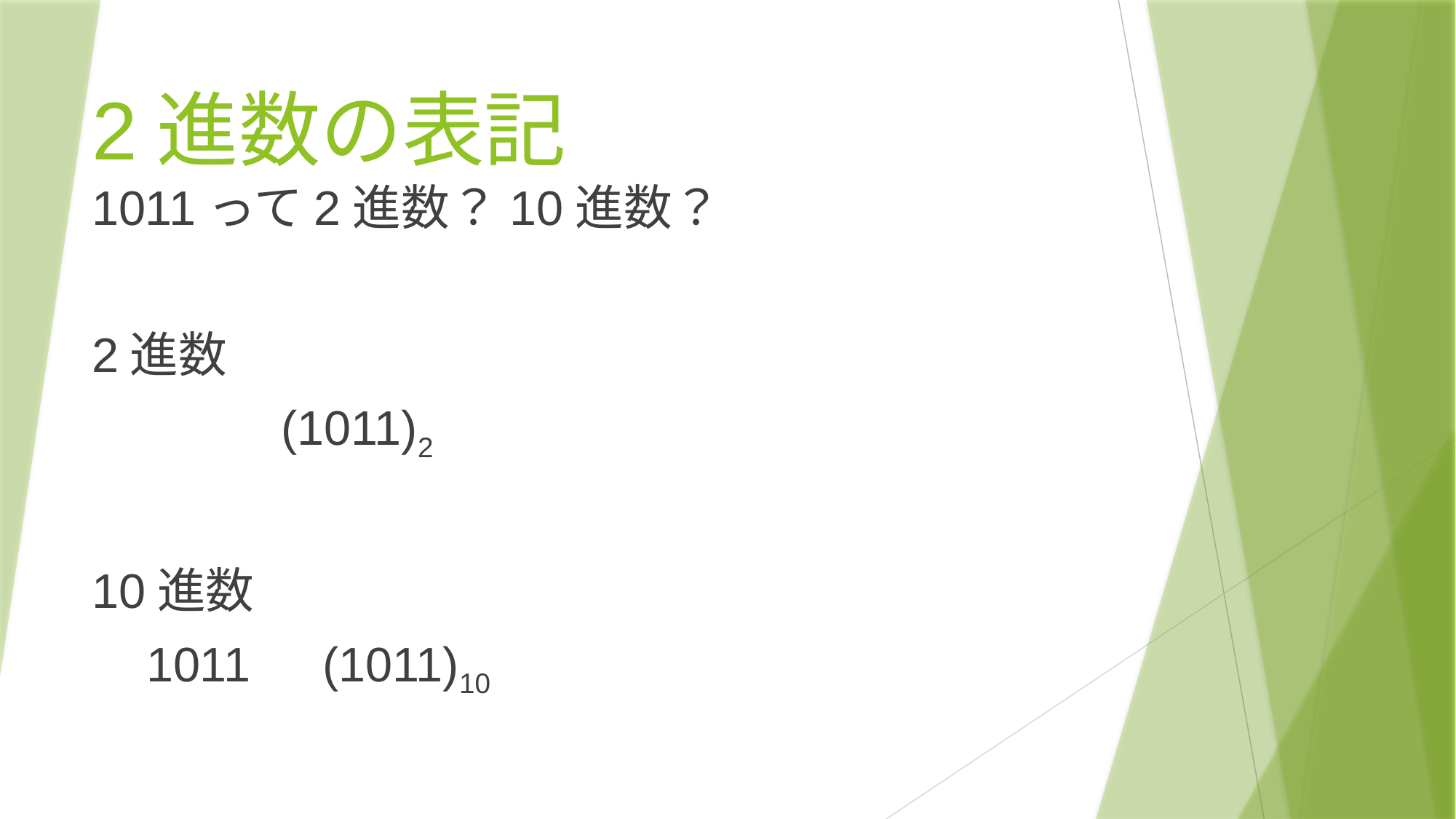

# 2進数の表記
1011って2進数？10進数？

2進数
          (1011)2

10進数
1011　(1011)10